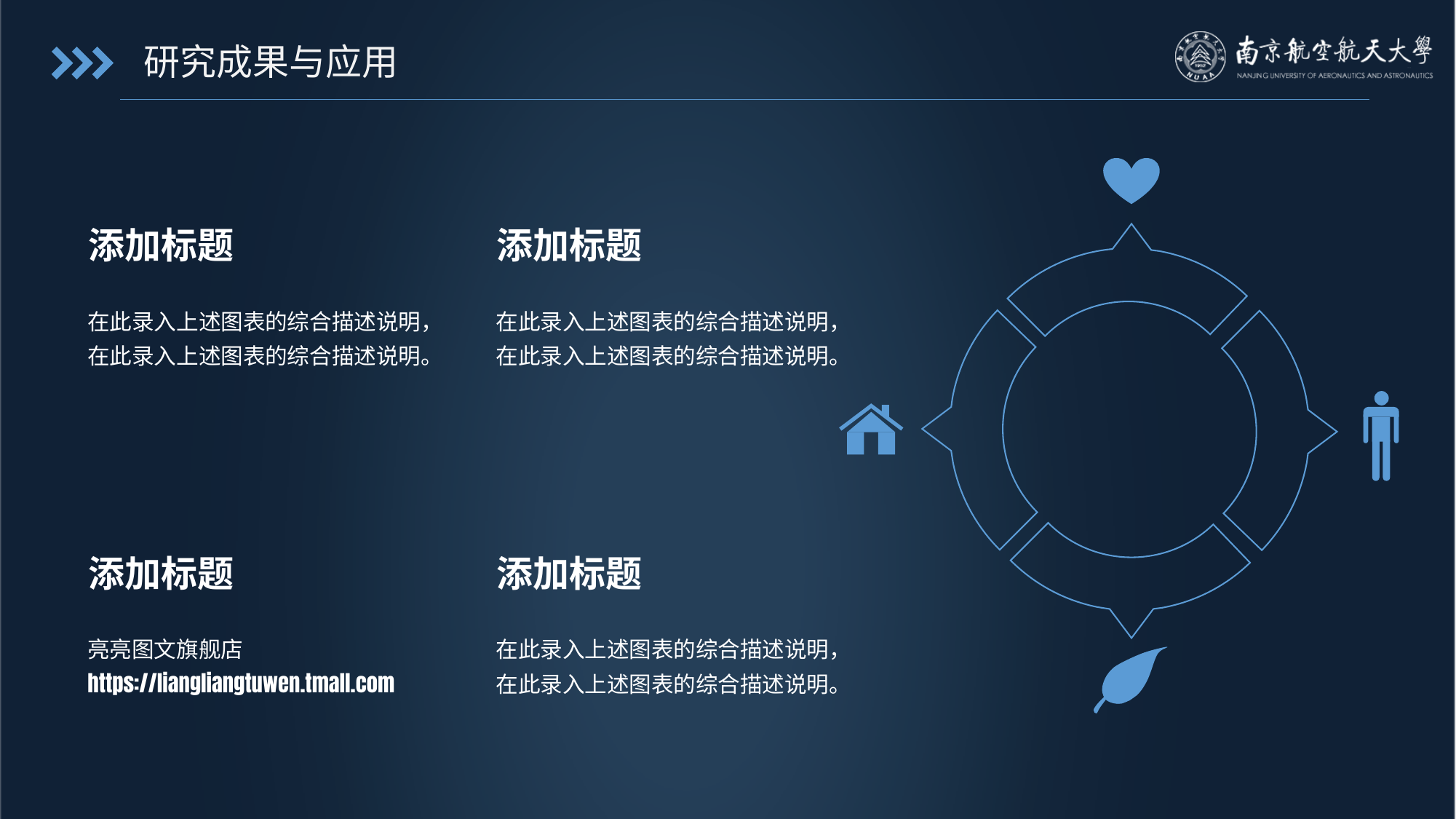

研究成果与应用

添加标题
添加标题
在此录入上述图表的综合描述说明，在此录入上述图表的综合描述说明。
在此录入上述图表的综合描述说明，在此录入上述图表的综合描述说明。

添加标题
添加标题
亮亮图文旗舰店
https://liangliangtuwen.tmall.com
在此录入上述图表的综合描述说明，在此录入上述图表的综合描述说明。